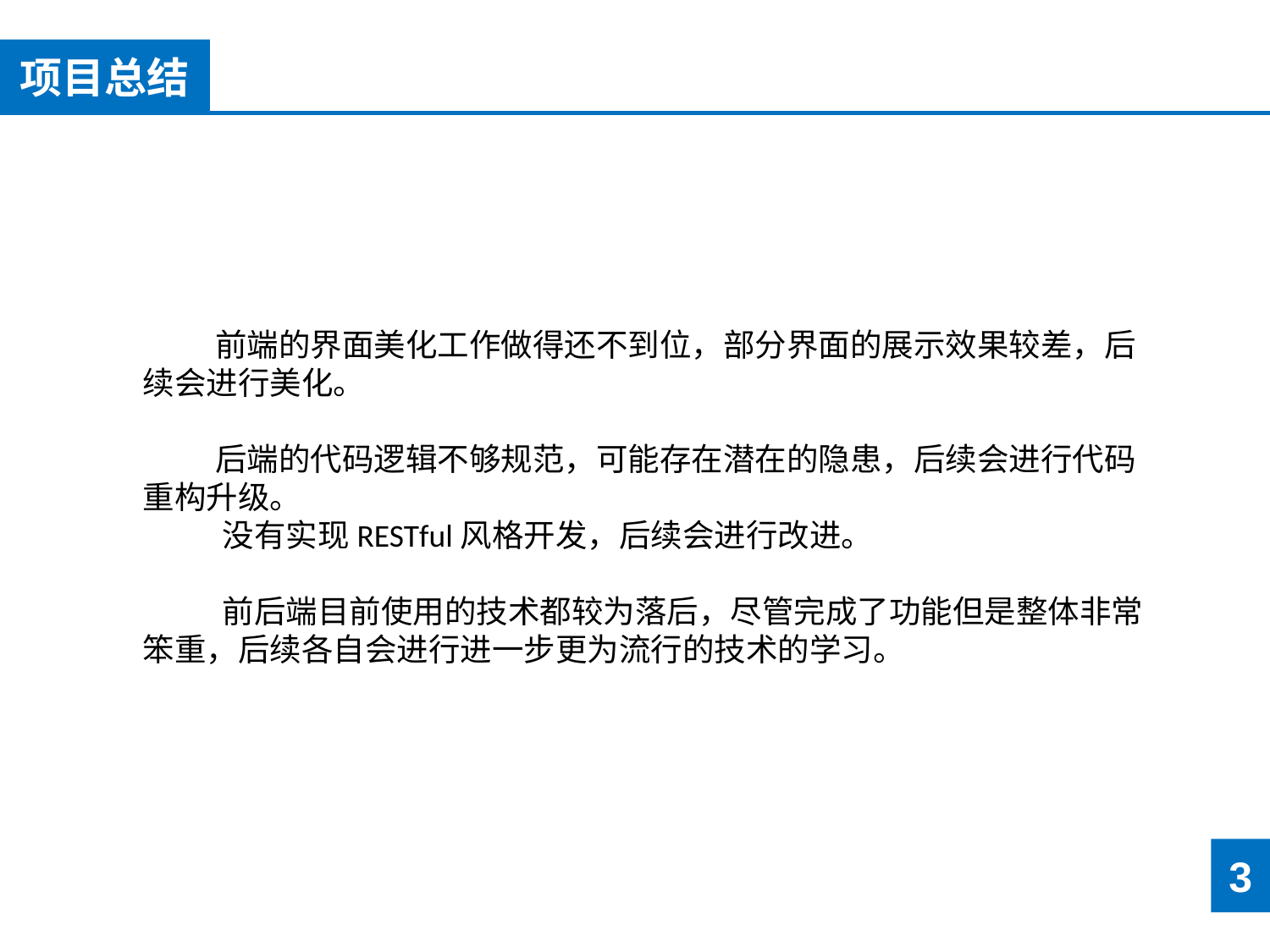

项目总结
         前端的界面美化工作做得还不到位，部分界面的展示效果较差，后续会进行美化。

         后端的代码逻辑不够规范，可能存在潜在的隐患，后续会进行代码重构升级。
          没有实现RESTful风格开发，后续会进行改进。

          前后端目前使用的技术都较为落后，尽管完成了功能但是整体非常笨重，后续各自会进行进一步更为流行的技术的学习。
3